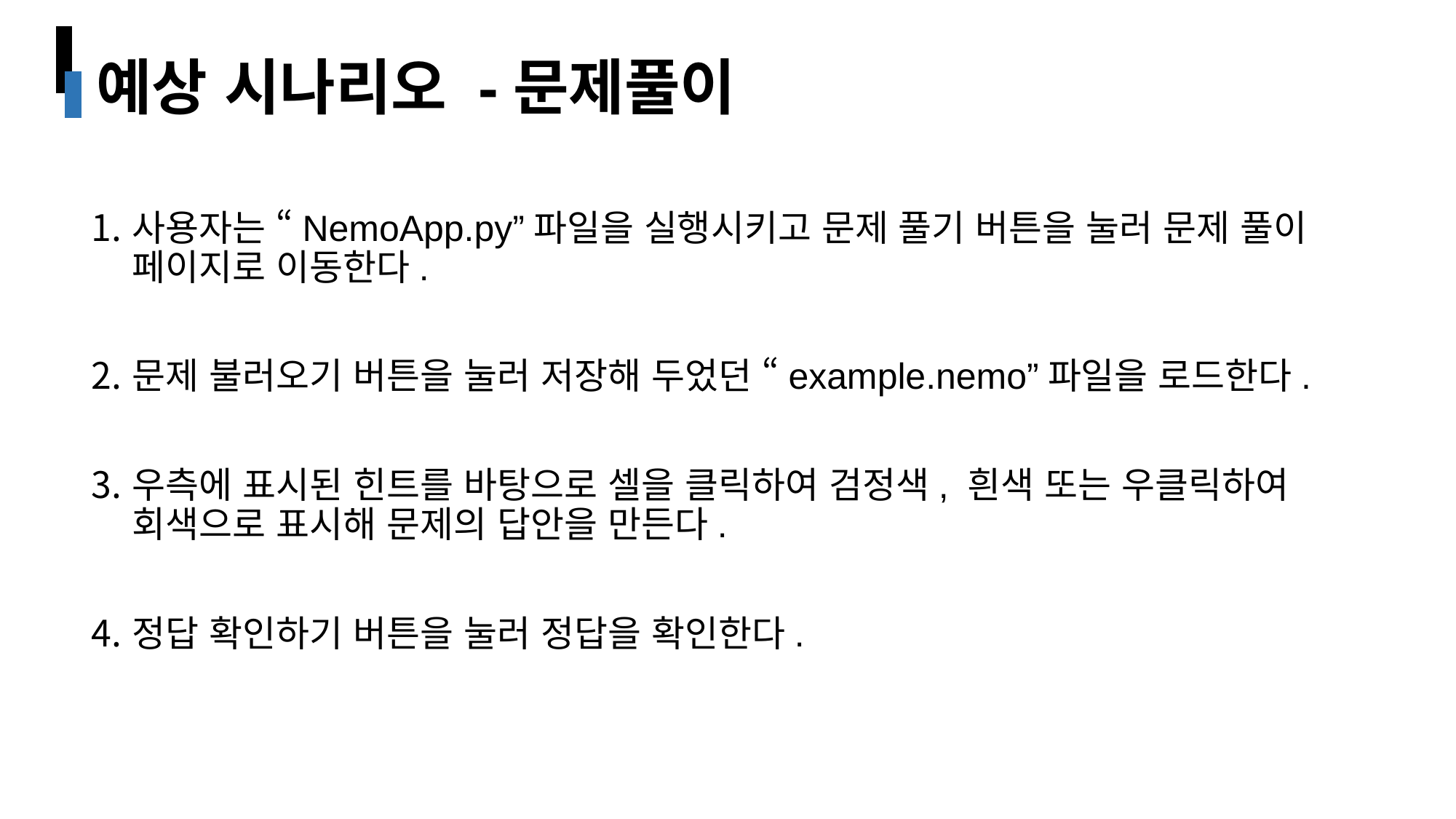

예상 시나리오 -문제풀이

사용자는 “NemoApp.py”파일을 실행시키고 문제 풀기 버튼을 눌러 문제 풀이 페이지로 이동한다.

문제 불러오기 버튼을 눌러 저장해 두었던 “example.nemo”파일을 로드한다.

우측에 표시된 힌트를 바탕으로 셀을 클릭하여 검정색, 흰색 또는 우클릭하여 회색으로 표시해 문제의 답안을 만든다.

정답 확인하기 버튼을 눌러 정답을 확인한다.